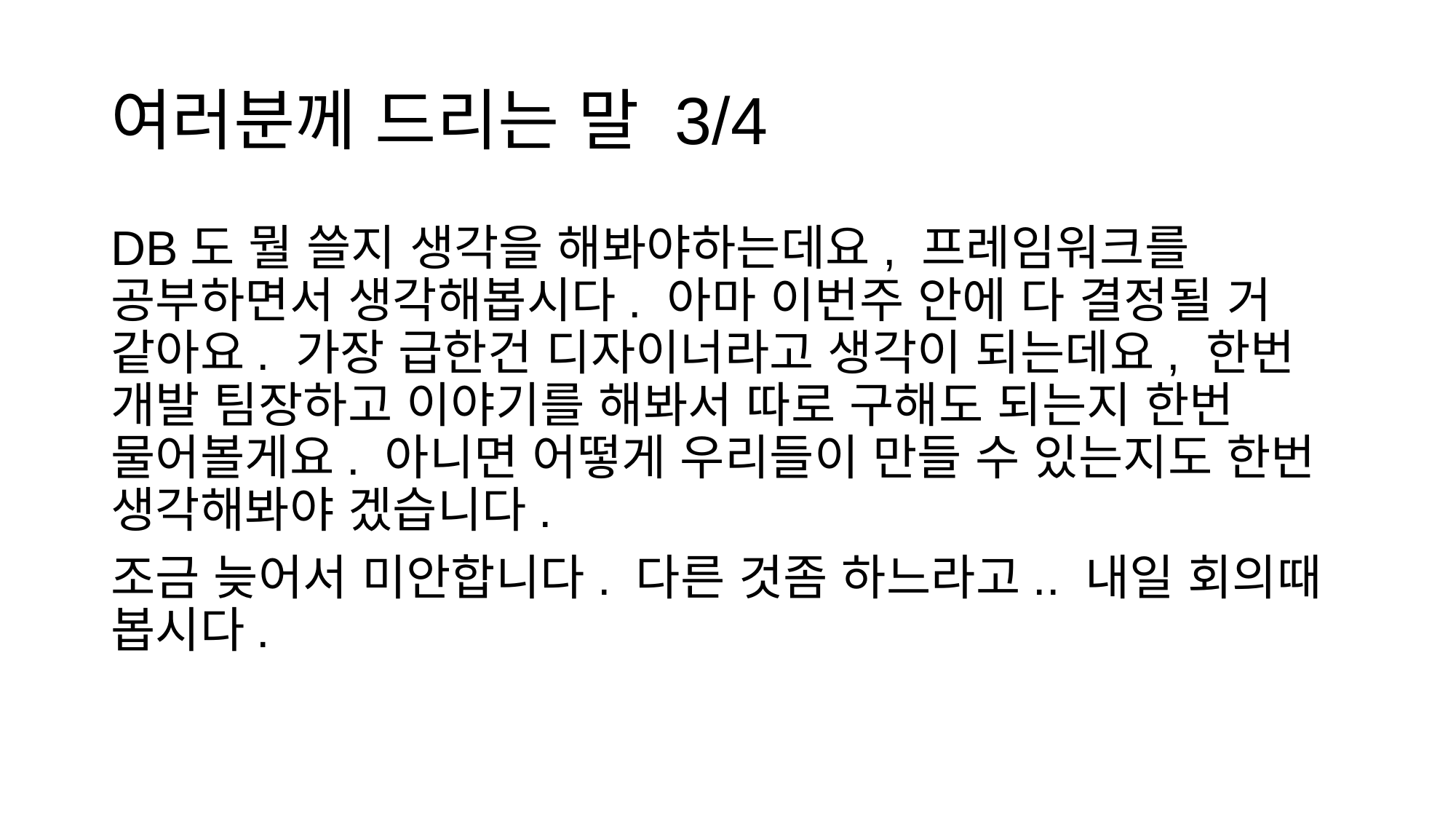

# 여러분께 드리는 말 3/4
DB도 뭘 쓸지 생각을 해봐야하는데요, 프레임워크를 공부하면서 생각해봅시다. 아마 이번주 안에 다 결정될 거 같아요. 가장 급한건 디자이너라고 생각이 되는데요, 한번 개발 팀장하고 이야기를 해봐서 따로 구해도 되는지 한번 물어볼게요. 아니면 어떻게 우리들이 만들 수 있는지도 한번 생각해봐야 겠습니다.
조금 늦어서 미안합니다. 다른 것좀 하느라고.. 내일 회의때 봅시다.